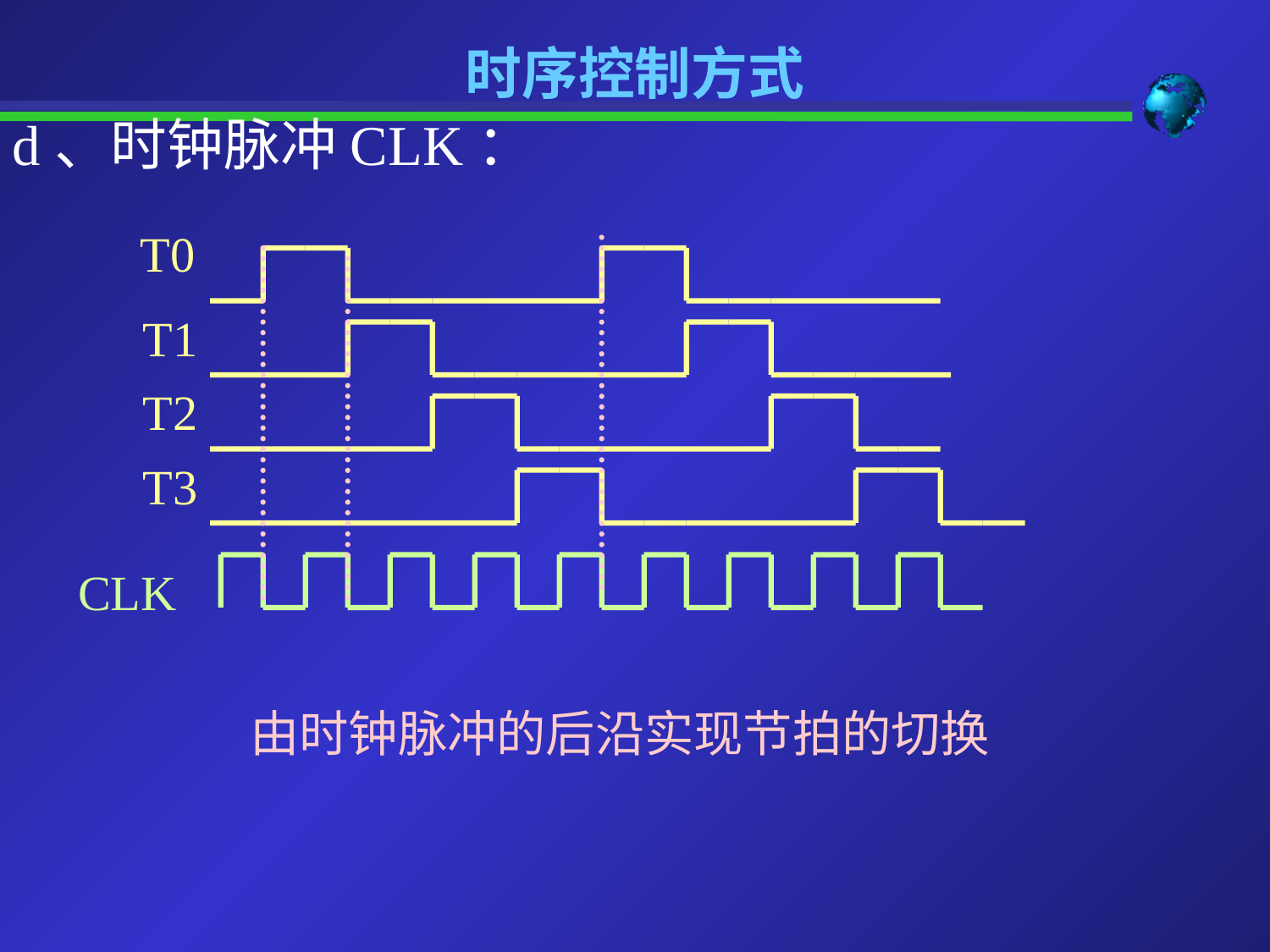

时序控制方式
d、时钟脉冲CLK：
T0

T1

T2

T3

CLK

由时钟脉冲的后沿实现节拍的切换
25